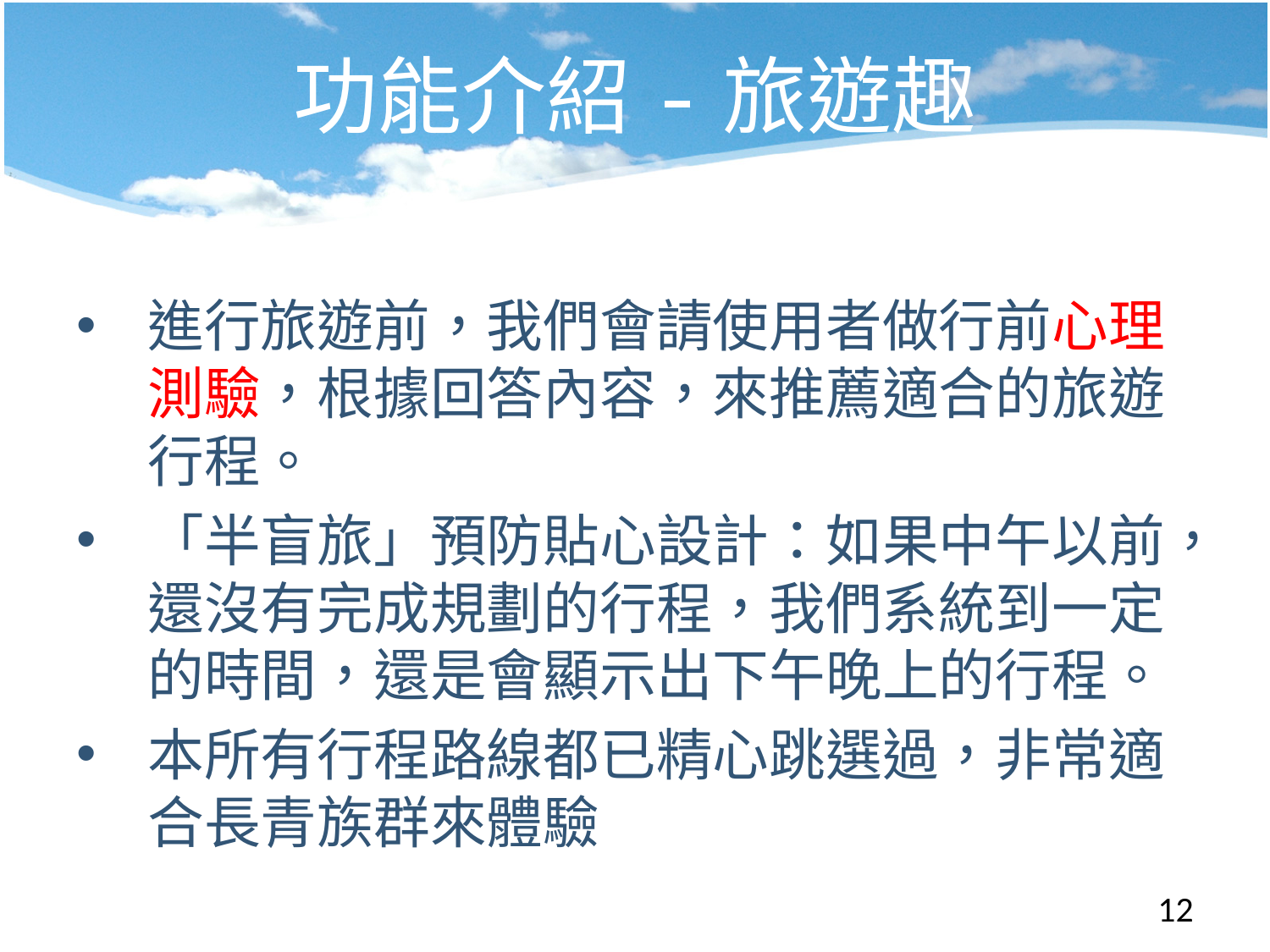

# 功能介紹-旅遊趣
進行旅遊前，我們會請使用者做行前心理測驗，根據回答內容，來推薦適合的旅遊行程。
「半盲旅」預防貼心設計：如果中午以前，還沒有完成規劃的行程，我們系統到一定的時間，還是會顯示出下午晚上的行程。
本所有行程路線都已精心跳選過，非常適合長青族群來體驗

12